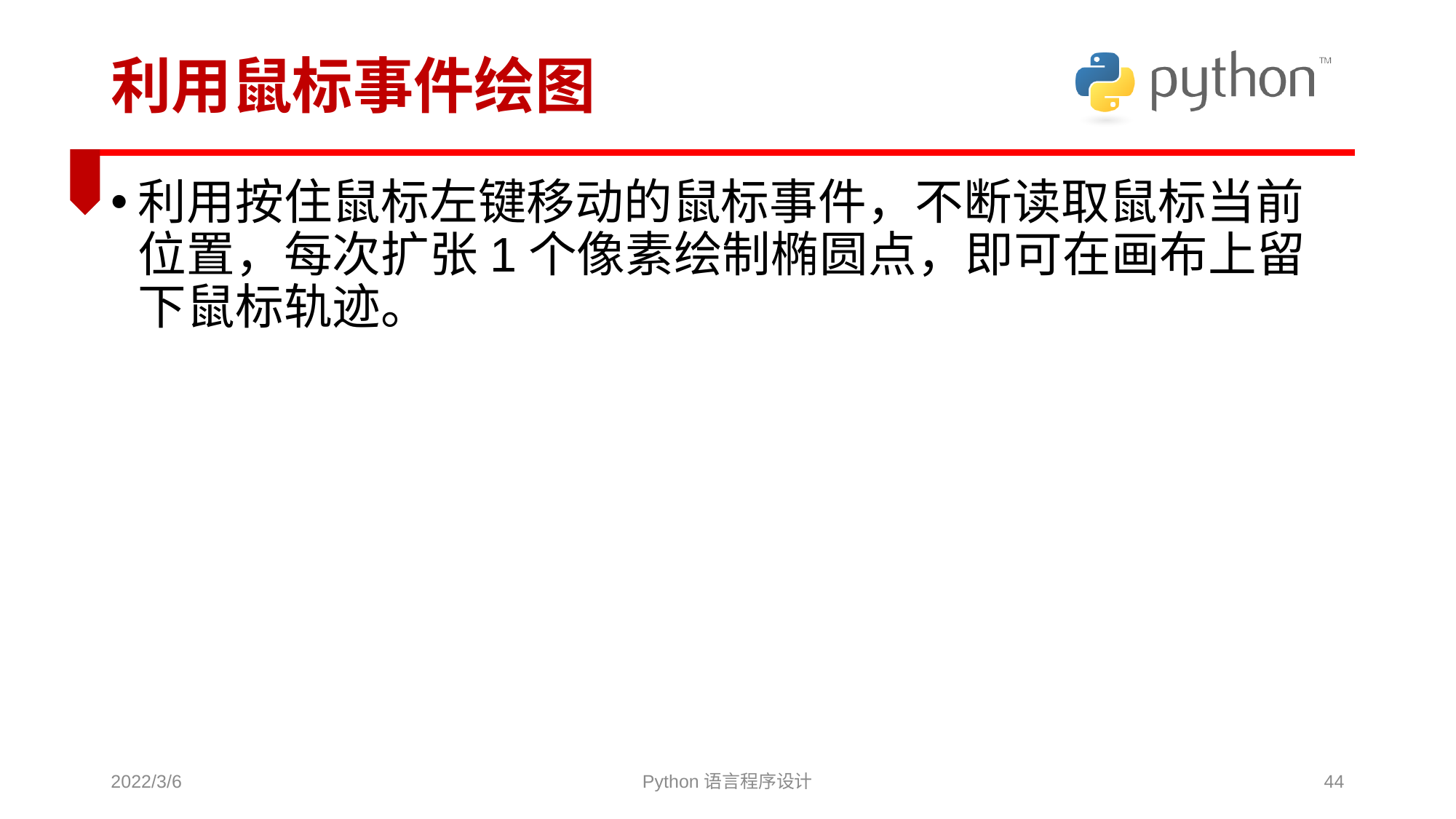

# 利用鼠标事件绘图
利用按住鼠标左键移动的鼠标事件，不断读取鼠标当前位置，每次扩张1个像素绘制椭圆点，即可在画布上留下鼠标轨迹。

2022/3/6
Python语言程序设计
44